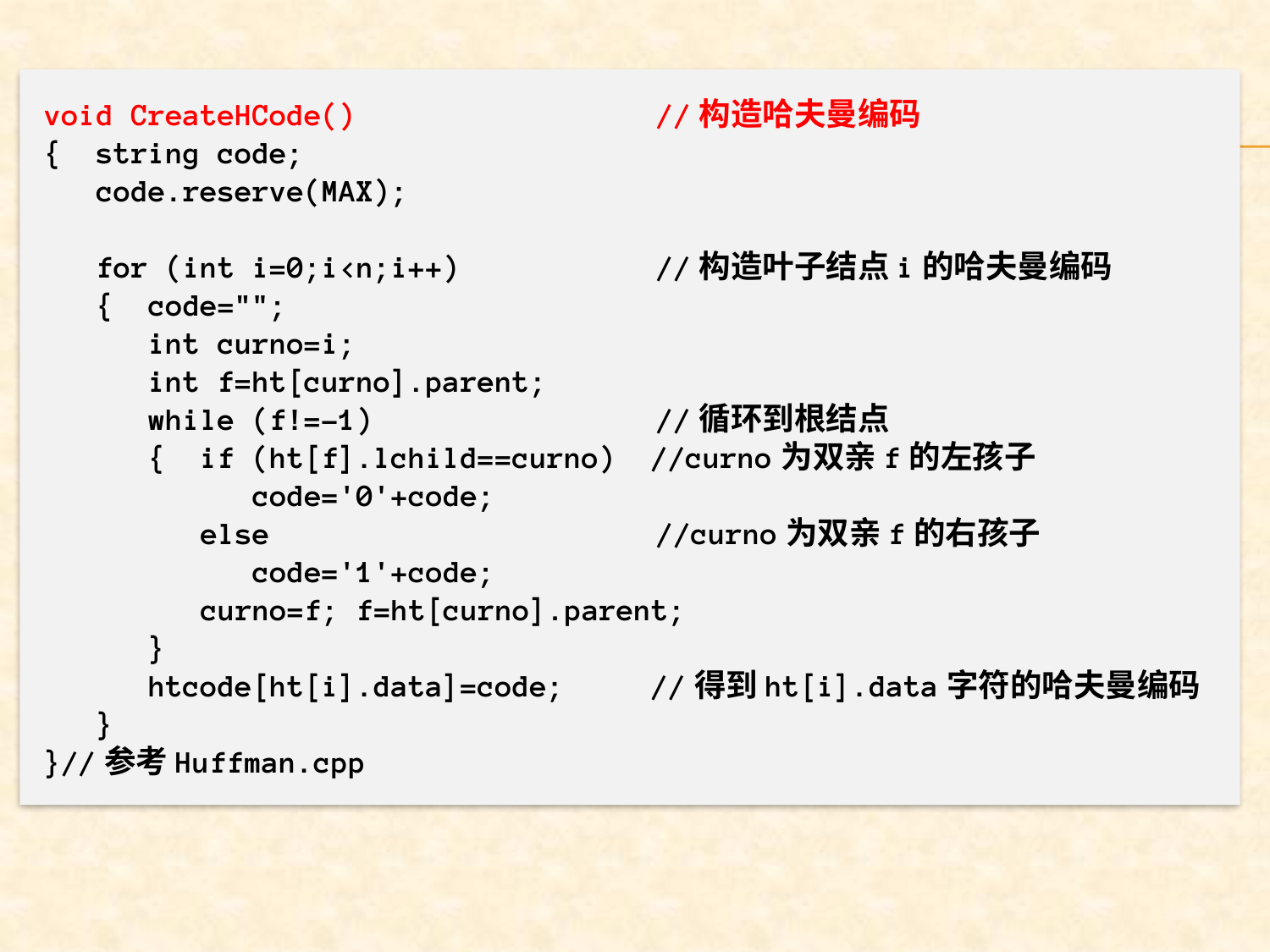

void CreateHCode()		      //构造哈夫曼编码
{  string code;
   code.reserve(MAX);
   for (int i=0;i<n;i++)	      //构造叶子结点i的哈夫曼编码
   {  code="";
      int curno=i;
      int f=ht[curno].parent;
      while (f!=-1)		      //循环到根结点
      {  if (ht[f].lchild==curno)  //curno为双亲f的左孩子
            code='0'+code;
         else			      //curno为双亲f的右孩子
            code='1'+code;
         curno=f; f=ht[curno].parent;
      }
      htcode[ht[i].data]=code;     //得到ht[i].data字符的哈夫曼编码
   }
}//参考Huffman.cpp